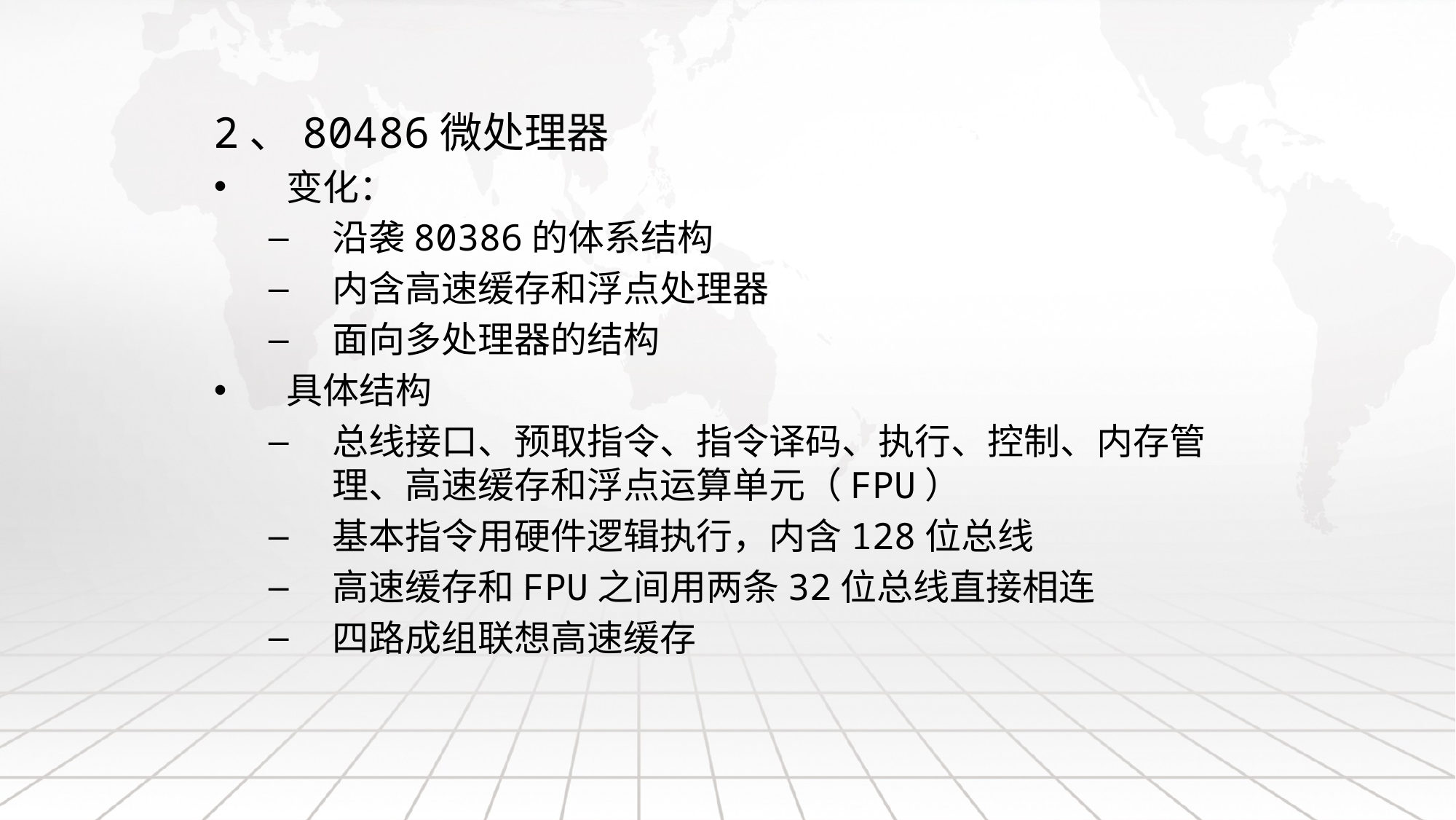

2、80486微处理器
变化：
沿袭80386的体系结构
内含高速缓存和浮点处理器
面向多处理器的结构
具体结构
总线接口、预取指令、指令译码、执行、控制、内存管理、高速缓存和浮点运算单元（FPU）
基本指令用硬件逻辑执行，内含128位总线
高速缓存和FPU之间用两条32位总线直接相连
四路成组联想高速缓存